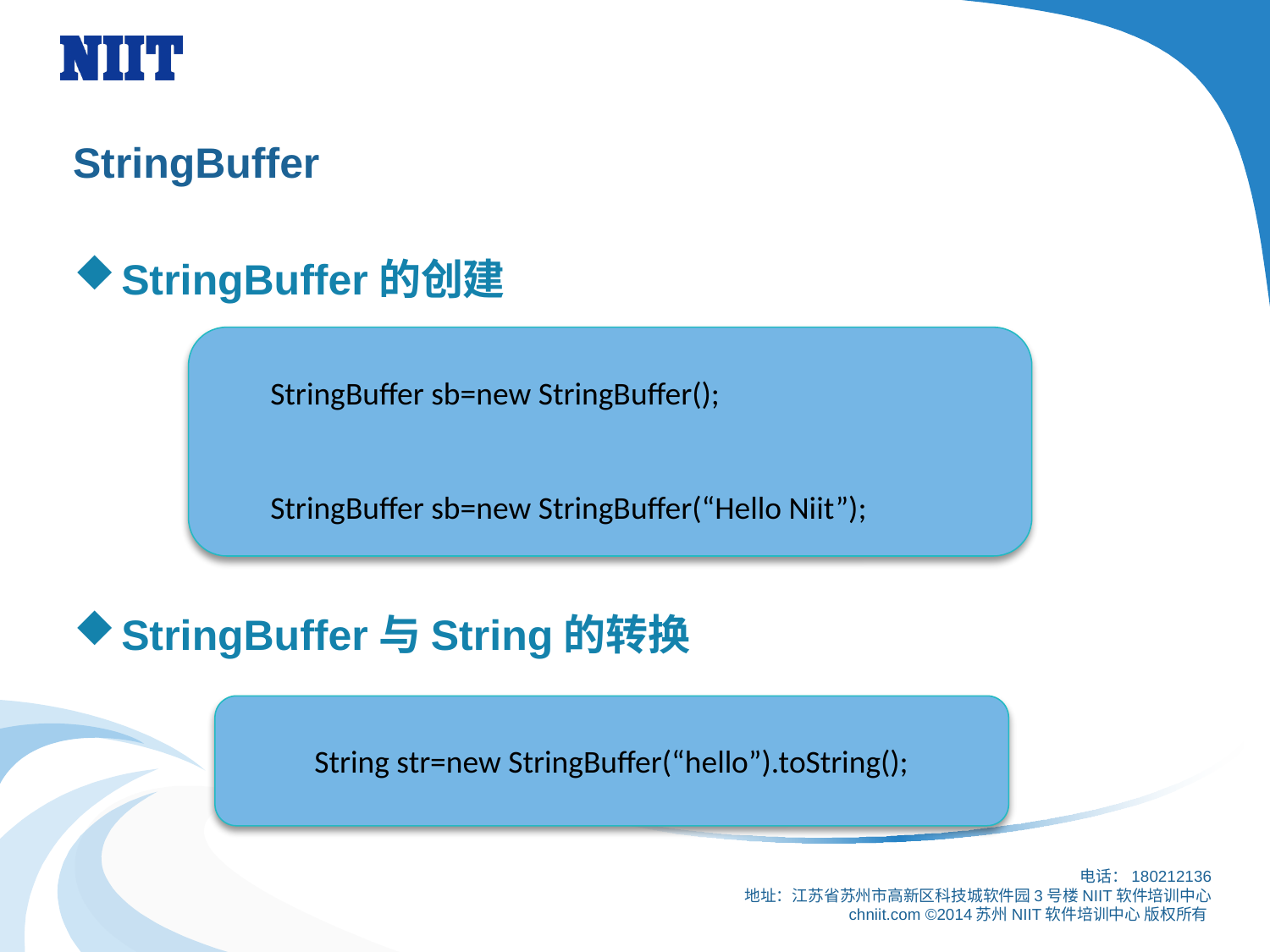

# StringBuffer
StringBuffer的创建

StringBuffer与String的转换

StringBuffer sb=new StringBuffer();

StringBuffer sb=new StringBuffer(“Hello Niit”);
String str=new StringBuffer(“hello”).toString();